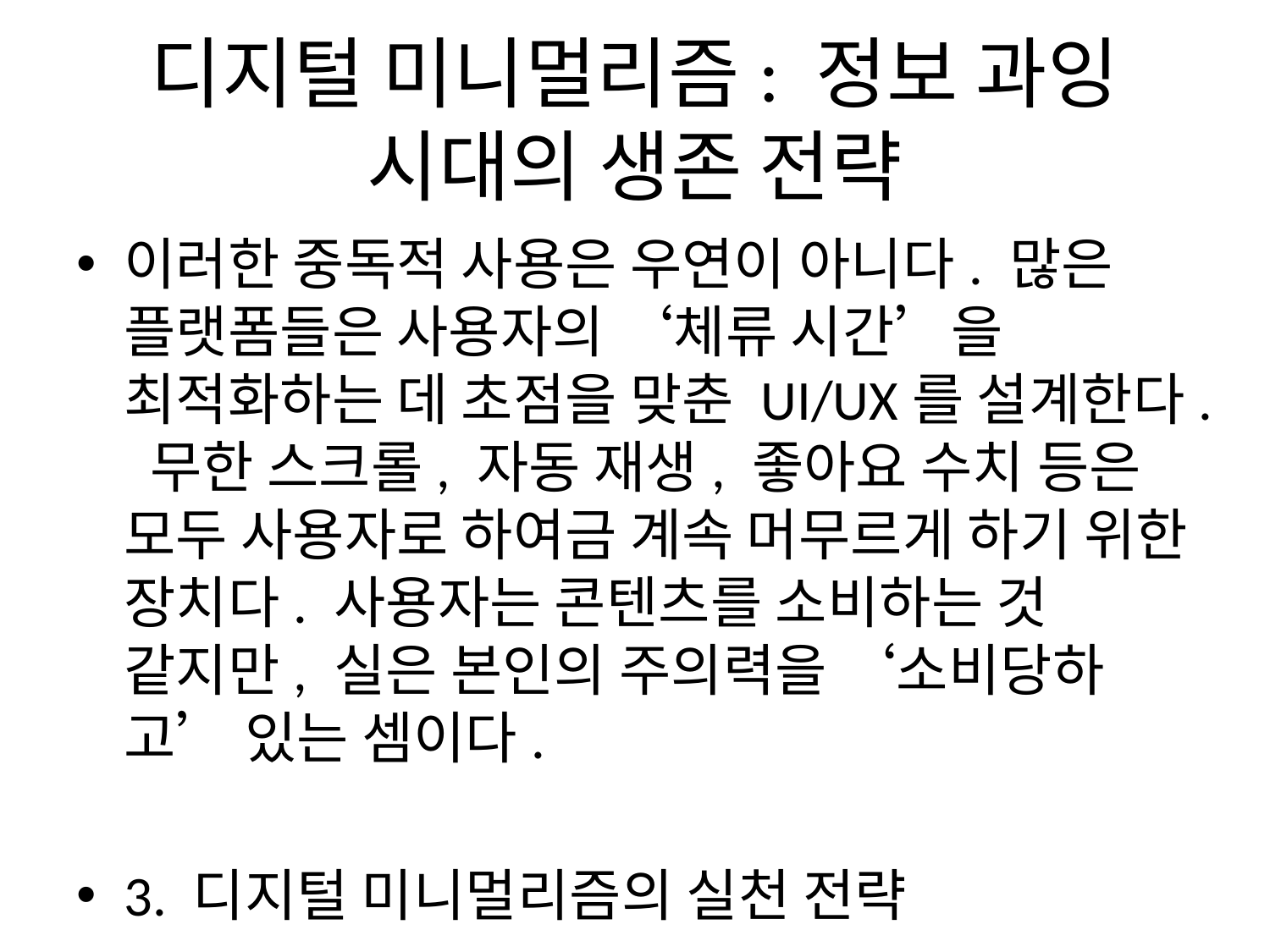

# 디지털 미니멀리즘: 정보 과잉 시대의 생존 전략
이러한 중독적 사용은 우연이 아니다. 많은 플랫폼들은 사용자의 ‘체류 시간’을 최적화하는 데 초점을 맞춘 UI/UX를 설계한다. 무한 스크롤, 자동 재생, 좋아요 수치 등은 모두 사용자로 하여금 계속 머무르게 하기 위한 장치다. 사용자는 콘텐츠를 소비하는 것 같지만, 실은 본인의 주의력을 ‘소비당하고’ 있는 셈이다.

3. 디지털 미니멀리즘의 실천 전략